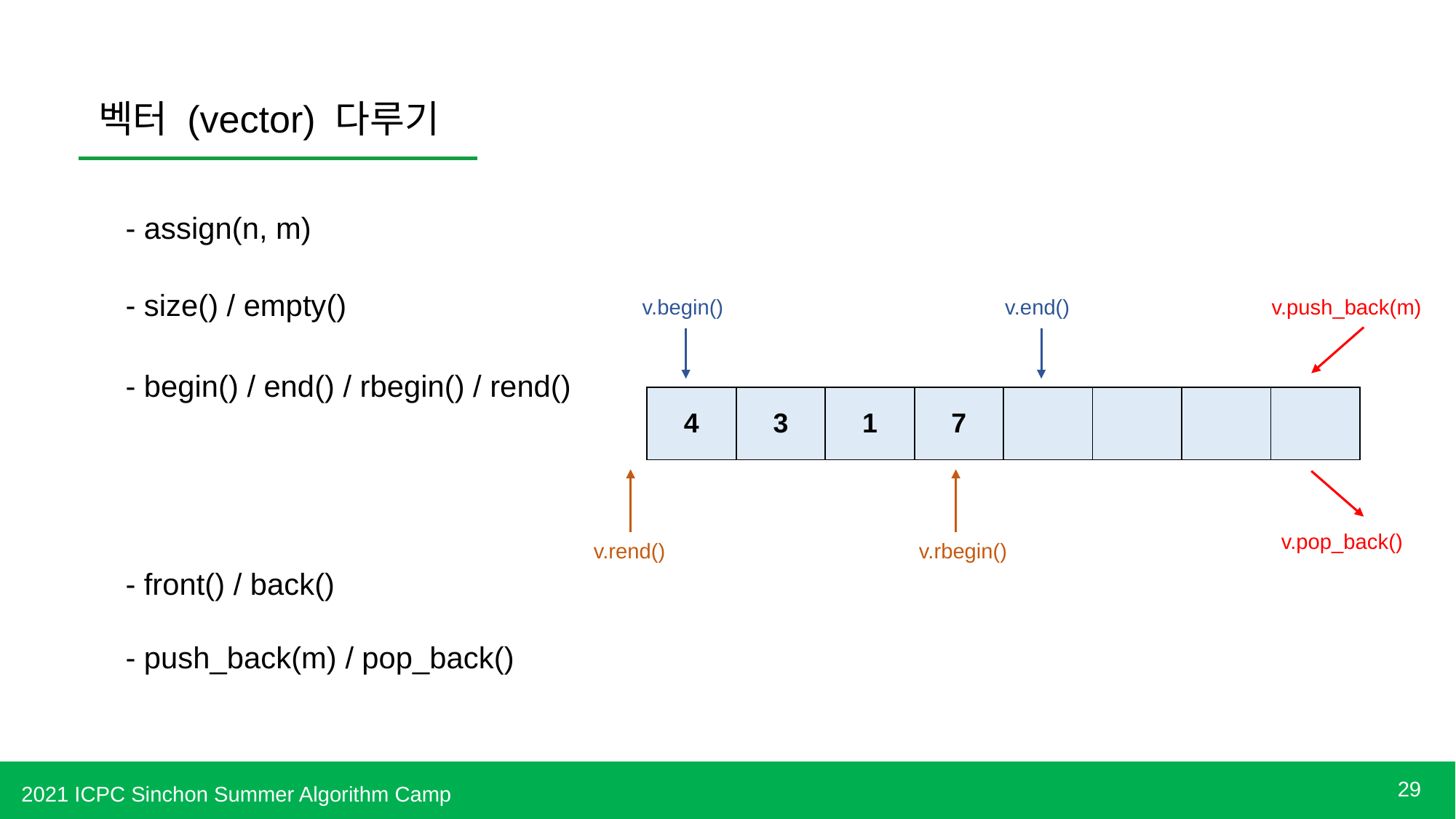

벡터 (vector) 다루기
- assign(n, m)
- size() / empty()
v.begin()
v.push_back(m)
v.end()
- begin() / end() / rbegin() / rend()
| 4 | 3 | 1 | 7 |  |  |  |  |
| --- | --- | --- | --- | --- | --- | --- | --- |
v.pop_back()
v.rend()
v.rbegin()
- front() / back()
- push_back(m) / pop_back()

29
2021 ICPC Sinchon Summer Algorithm Camp